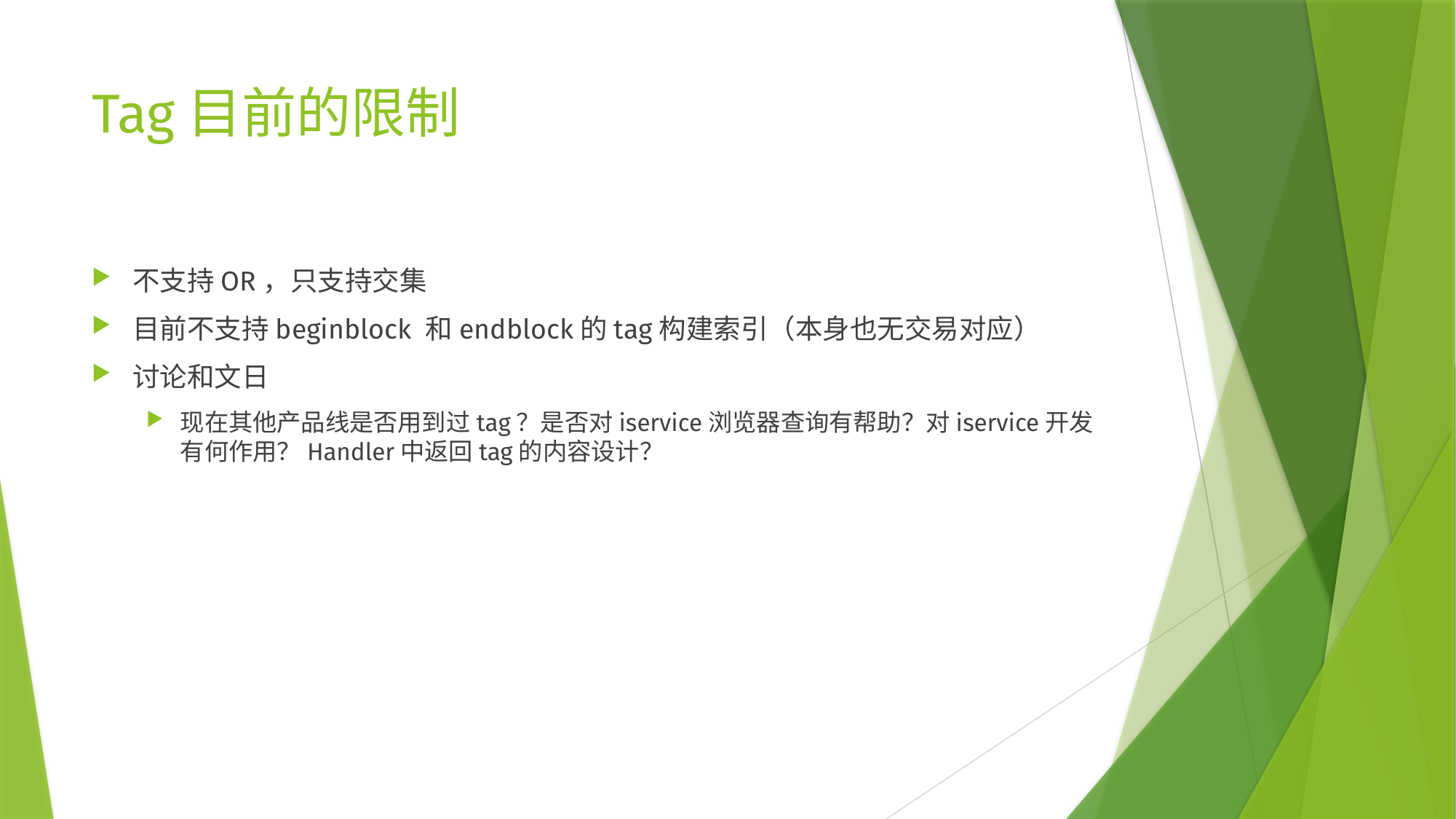

# Tag目前的限制
不支持OR，只支持交集
目前不支持beginblock 和endblock的tag构建索引（本身也无交易对应）
讨论和文日
现在其他产品线是否用到过tag？是否对iservice浏览器查询有帮助？对iservice开发有何作用？Handler中返回tag的内容设计？